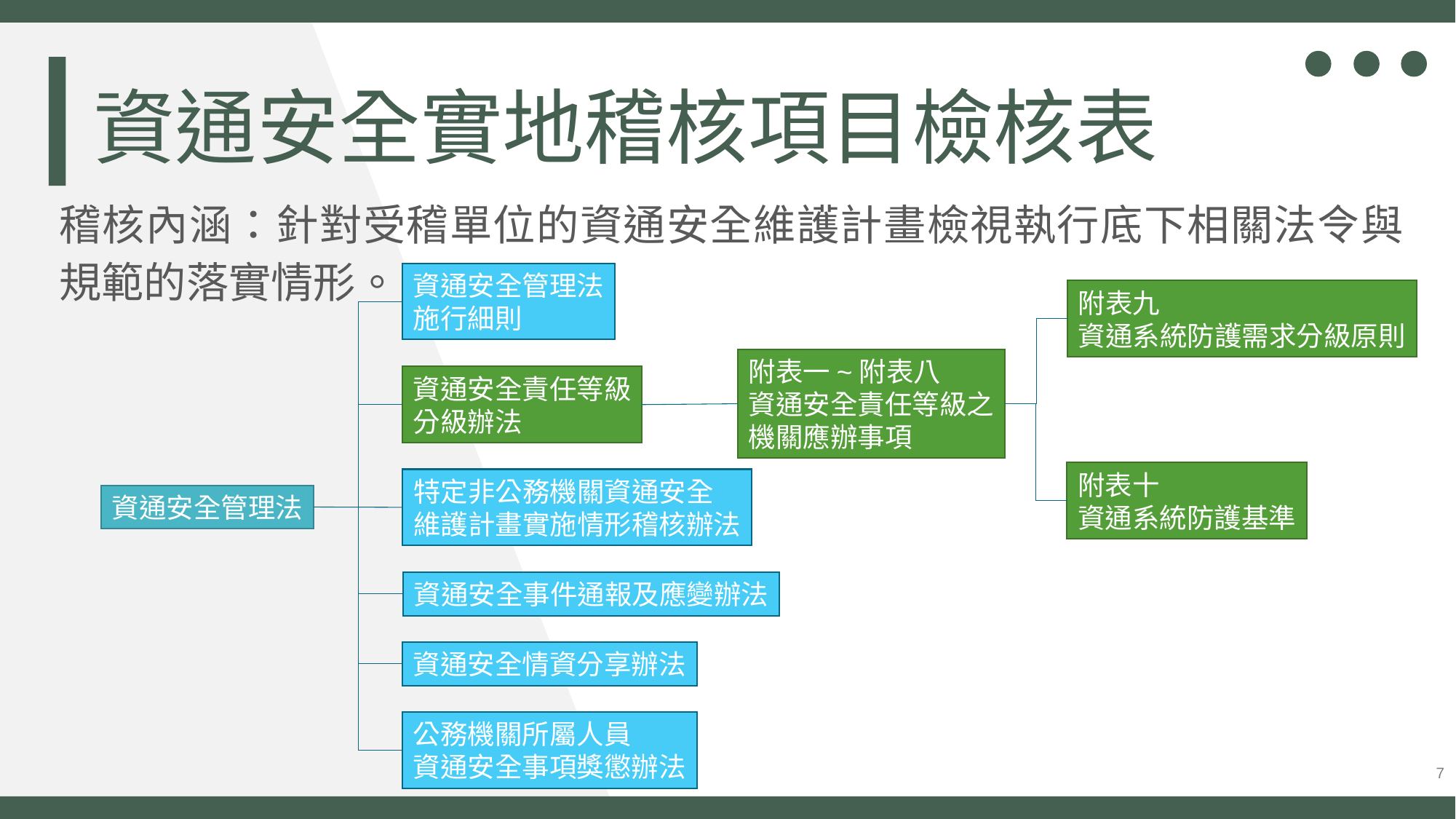

資通安全實地稽核項目檢核表
稽核內涵：針對受稽單位的資通安全維護計畫檢視執行底下相關法令與規範的落實情形。
資通安全管理法
施行細則
附表九
資通系統防護需求分級原則
附表一~附表八
資通安全責任等級之
機關應辦事項
資通安全責任等級
分級辦法
附表十
資通系統防護基準
特定非公務機關資通安全
維護計畫實施情形稽核辦法
資通安全管理法
資通安全事件通報及應變辦法
資通安全情資分享辦法
公務機關所屬人員
資通安全事項獎懲辦法
7